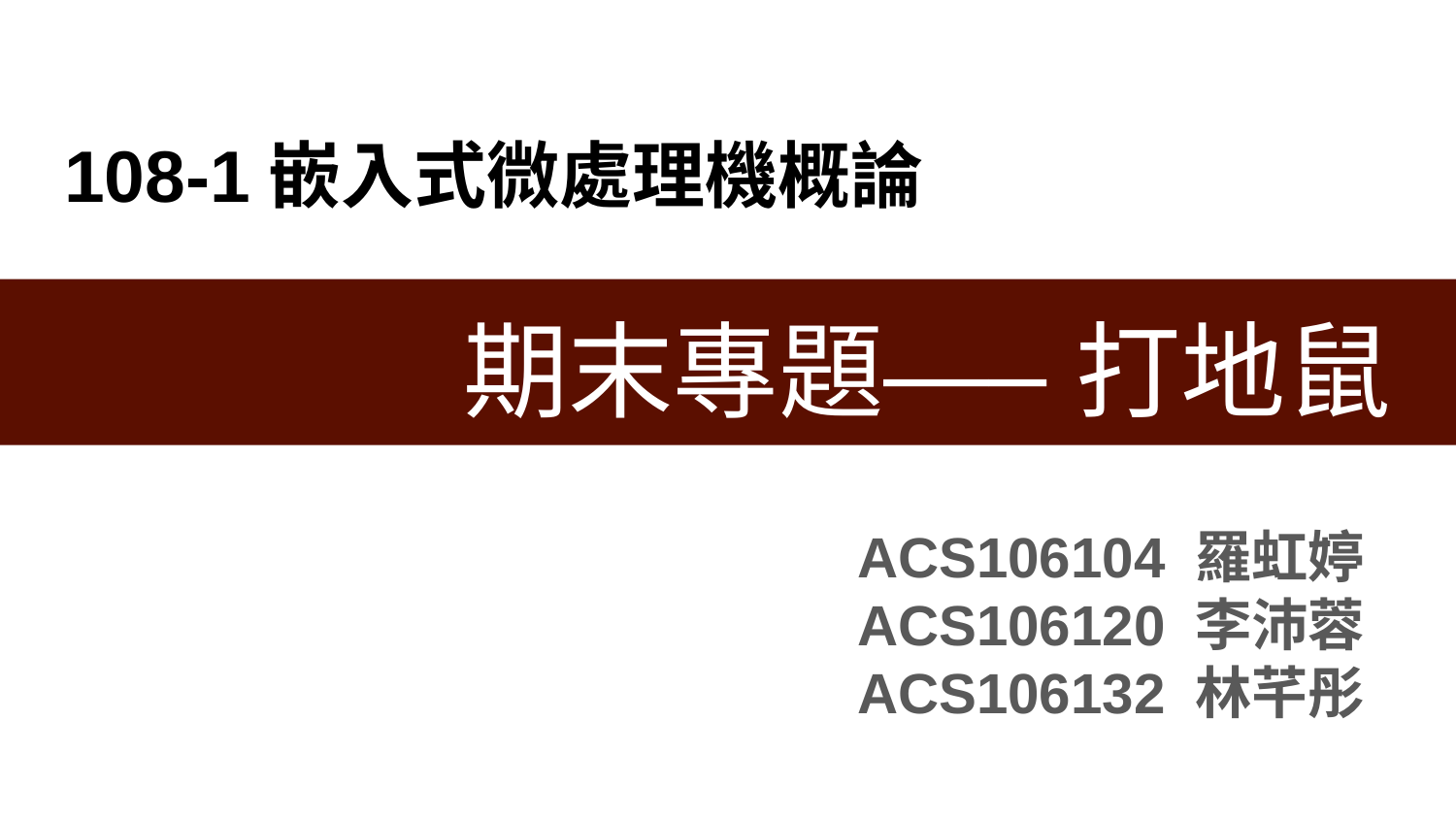

# 108-1嵌入式微處理機概論

期末專題—– 打地鼠

ACS106104 羅虹婷
ACS106120 李沛蓉
ACS106132 林芊彤